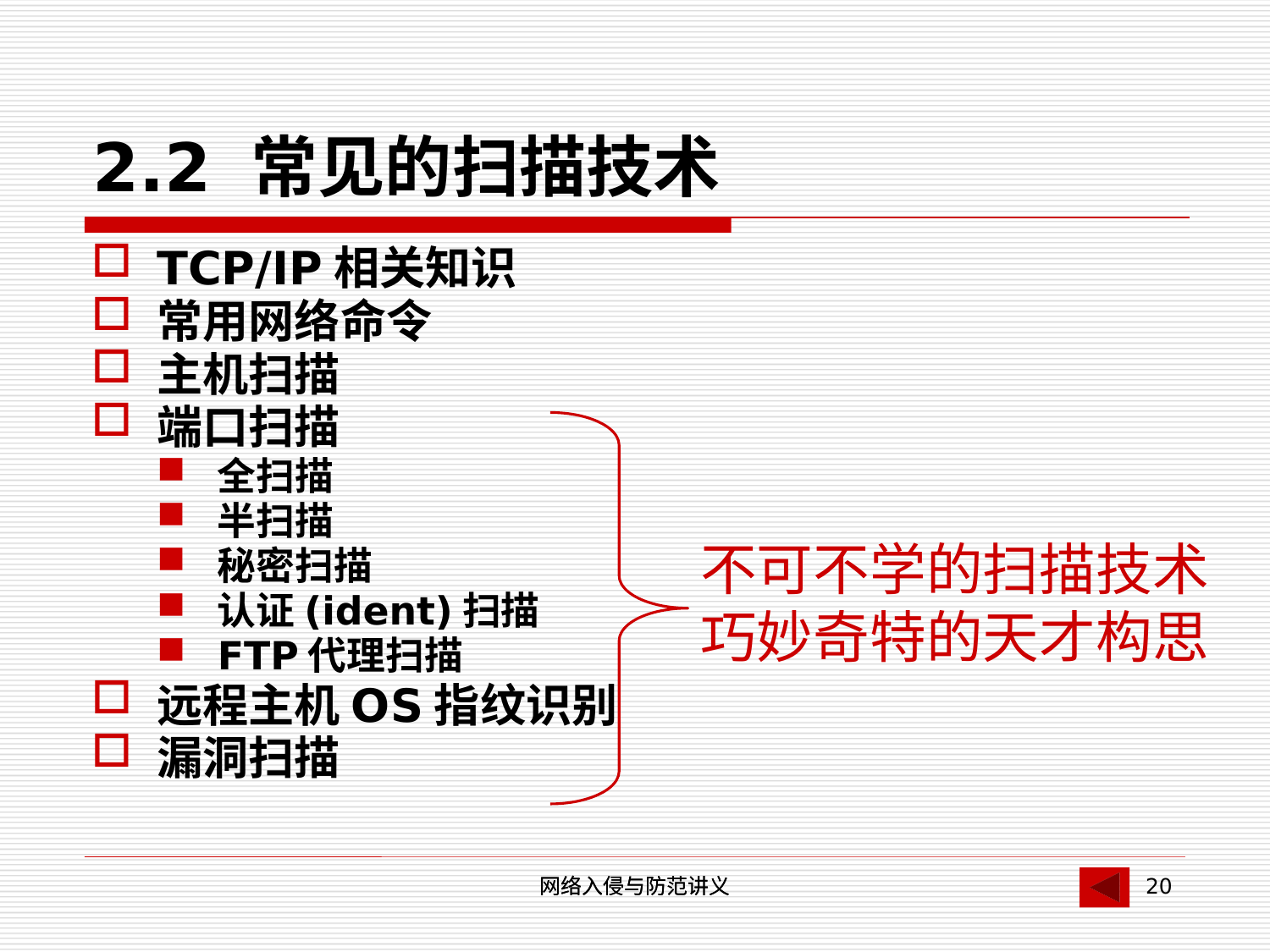

# 2.2 常见的扫描技术
TCP/IP相关知识
常用网络命令
主机扫描
端口扫描
全扫描
半扫描
秘密扫描
认证(ident)扫描
FTP代理扫描
远程主机OS指纹识别
漏洞扫描

不可不学的扫描技术
巧妙奇特的天才构思

网络入侵与防范讲义
网络入侵与防范讲义
20
20